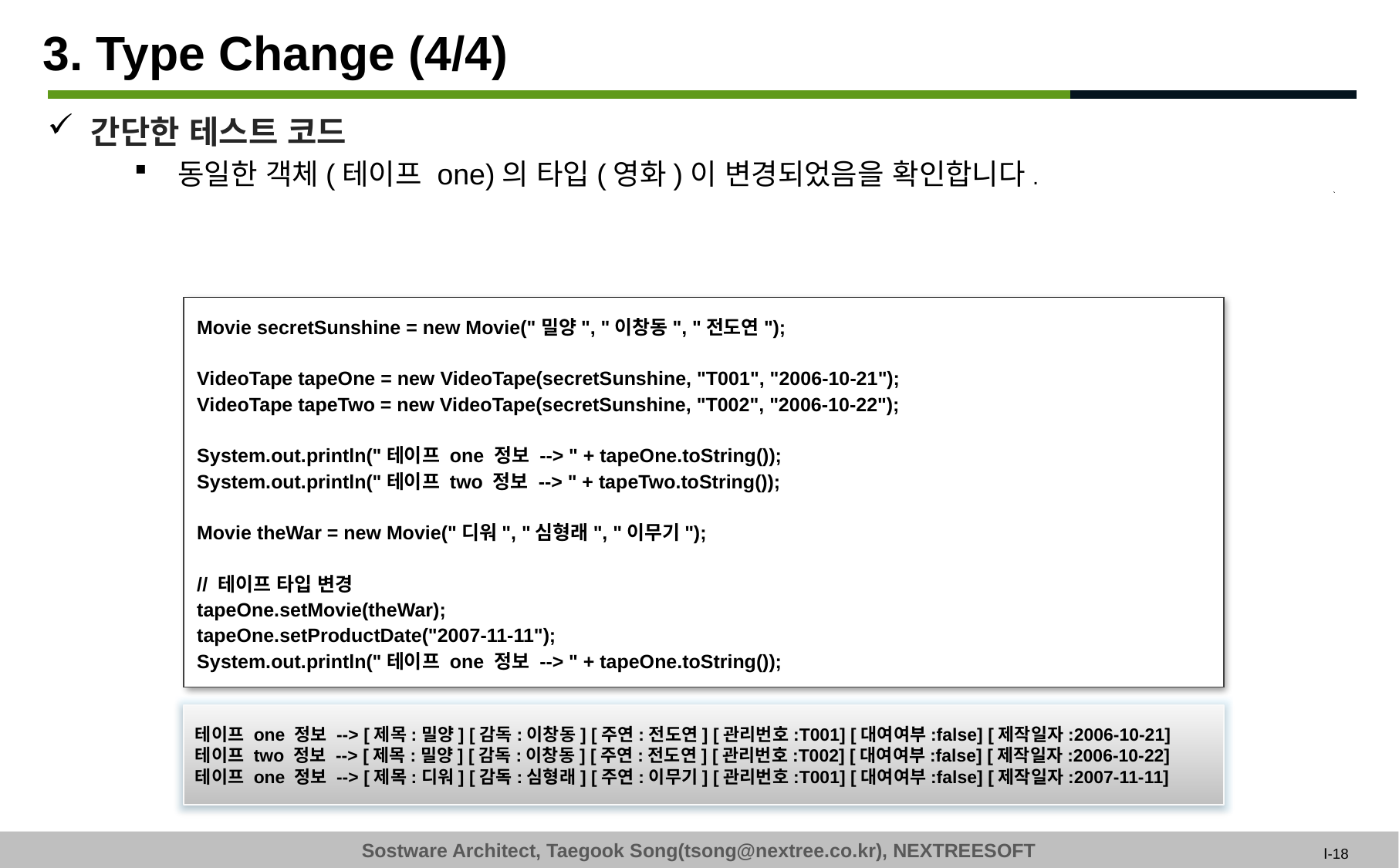

# 3. Type Change (4/4)
간단한 테스트 코드
동일한 객체(테이프 one)의 타입(영화)이 변경되었음을 확인합니다.
Movie secretSunshine = new Movie("밀양", "이창동", "전도연");

VideoTape tapeOne = new VideoTape(secretSunshine, "T001", "2006-10-21");
VideoTape tapeTwo = new VideoTape(secretSunshine, "T002", "2006-10-22");

System.out.println("테이프 one 정보 --> " + tapeOne.toString());
System.out.println("테이프 two 정보 --> " + tapeTwo.toString());

Movie theWar = new Movie("디워", "심형래", "이무기");

// 테이프 타입 변경
tapeOne.setMovie(theWar);
tapeOne.setProductDate("2007-11-11");
System.out.println("테이프 one 정보 --> " + tapeOne.toString());
테이프 one 정보 --> [제목:밀양] [감독:이창동] [주연:전도연] [관리번호:T001] [대여여부:false] [제작일자:2006-10-21]
테이프 two 정보 --> [제목:밀양] [감독:이창동] [주연:전도연] [관리번호:T002] [대여여부:false] [제작일자:2006-10-22]
테이프 one 정보 --> [제목:디워] [감독:심형래] [주연:이무기] [관리번호:T001] [대여여부:false] [제작일자:2007-11-11]